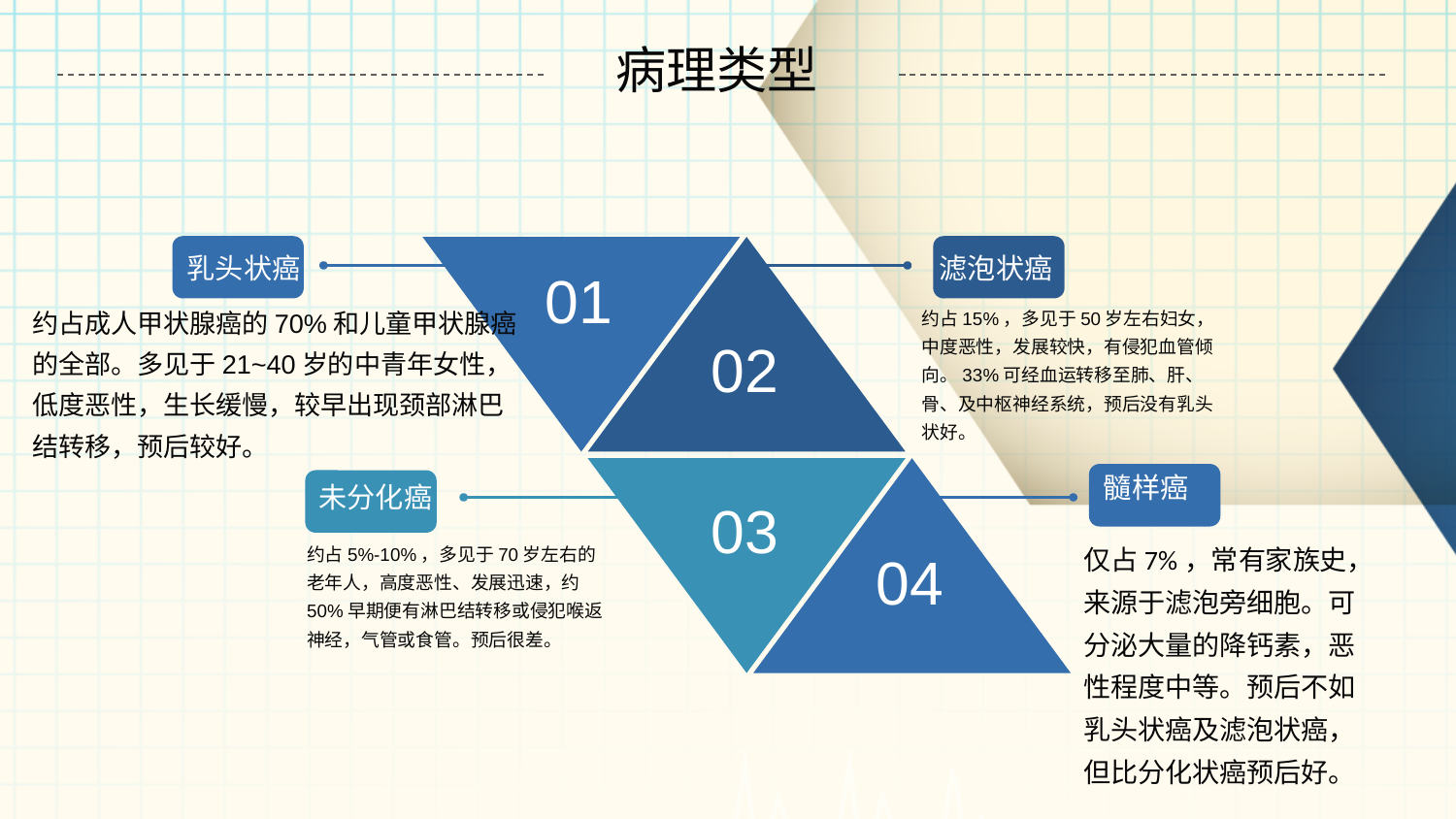

病理类型
乳头状癌

滤泡状癌

01

02

约占成人甲状腺癌的70%和儿童甲状腺癌的全部。多见于21~40岁的中青年女性，低度恶性，生长缓慢，较早出现颈部淋巴结转移，预后较好。
约占15%，多见于50岁左右妇女，中度恶性，发展较快，有侵犯血管倾向。33%可经血运转移至肺、肝、骨、及中枢神经系统，预后没有乳头状好。
髓样癌

03

04
未分化癌

仅占7%，常有家族史，来源于滤泡旁细胞。可分泌大量的降钙素，恶性程度中等。预后不如乳头状癌及滤泡状癌，但比分化状癌预后好。
约占5%-10%，多见于70岁左右的老年人，高度恶性、发展迅速，约50%早期便有淋巴结转移或侵犯喉返神经，气管或食管。预后很差。